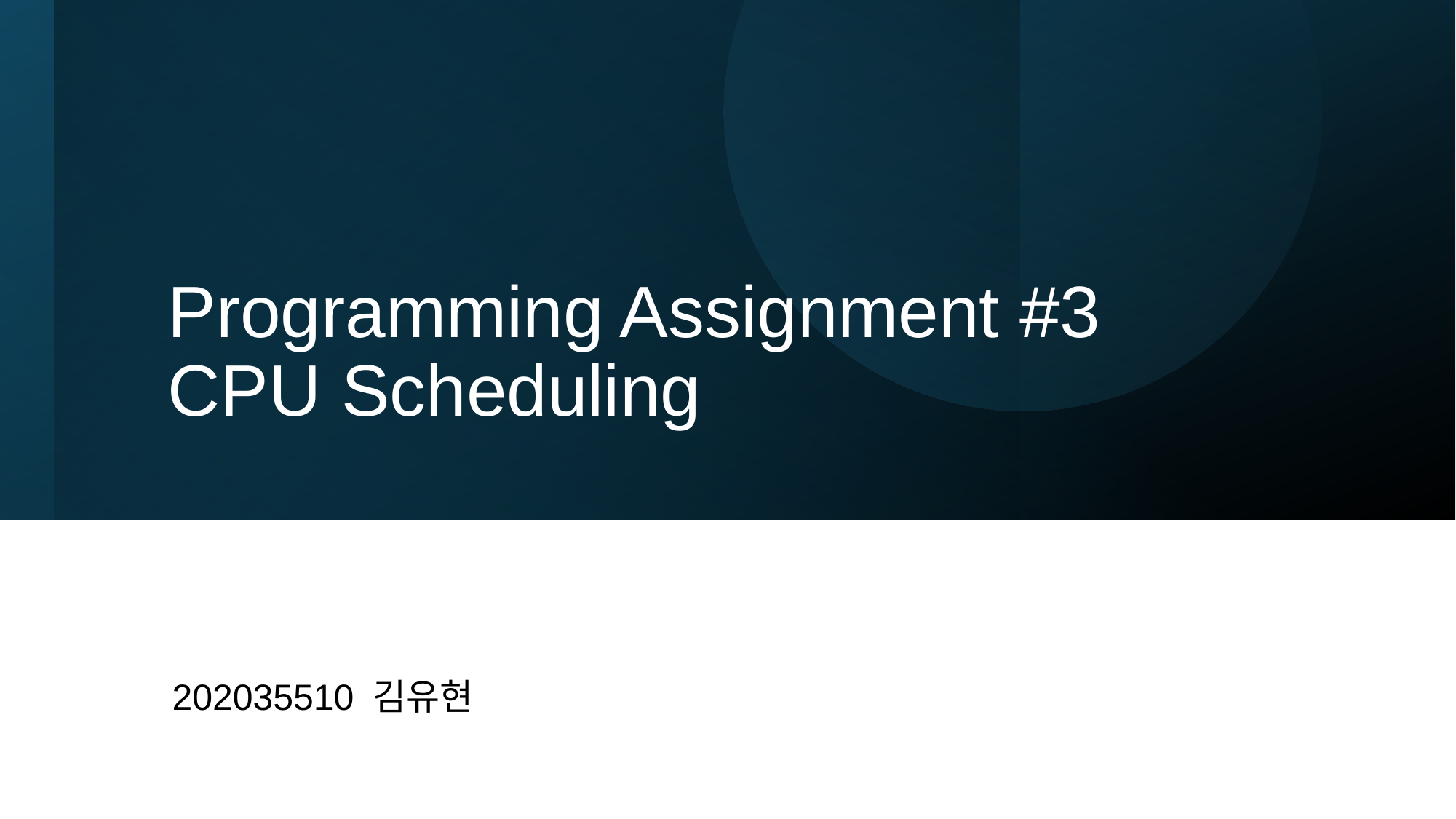

# Programming Assignment #3 CPU Scheduling

202035510 김유현